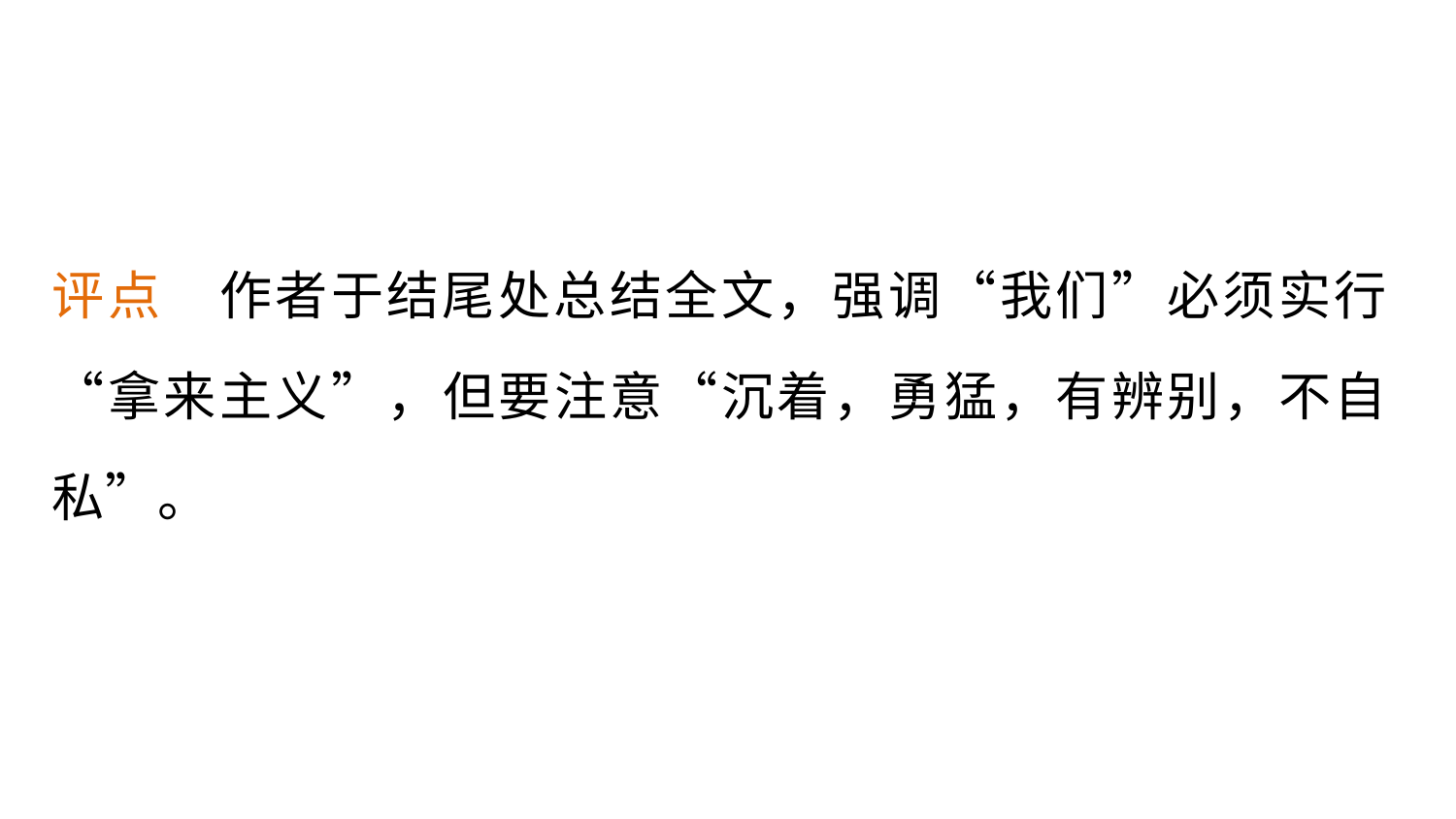

评点　作者于结尾处总结全文，强调“我们”必须实行“拿来主义”，但要注意“沉着，勇猛，有辨别，不自私”。